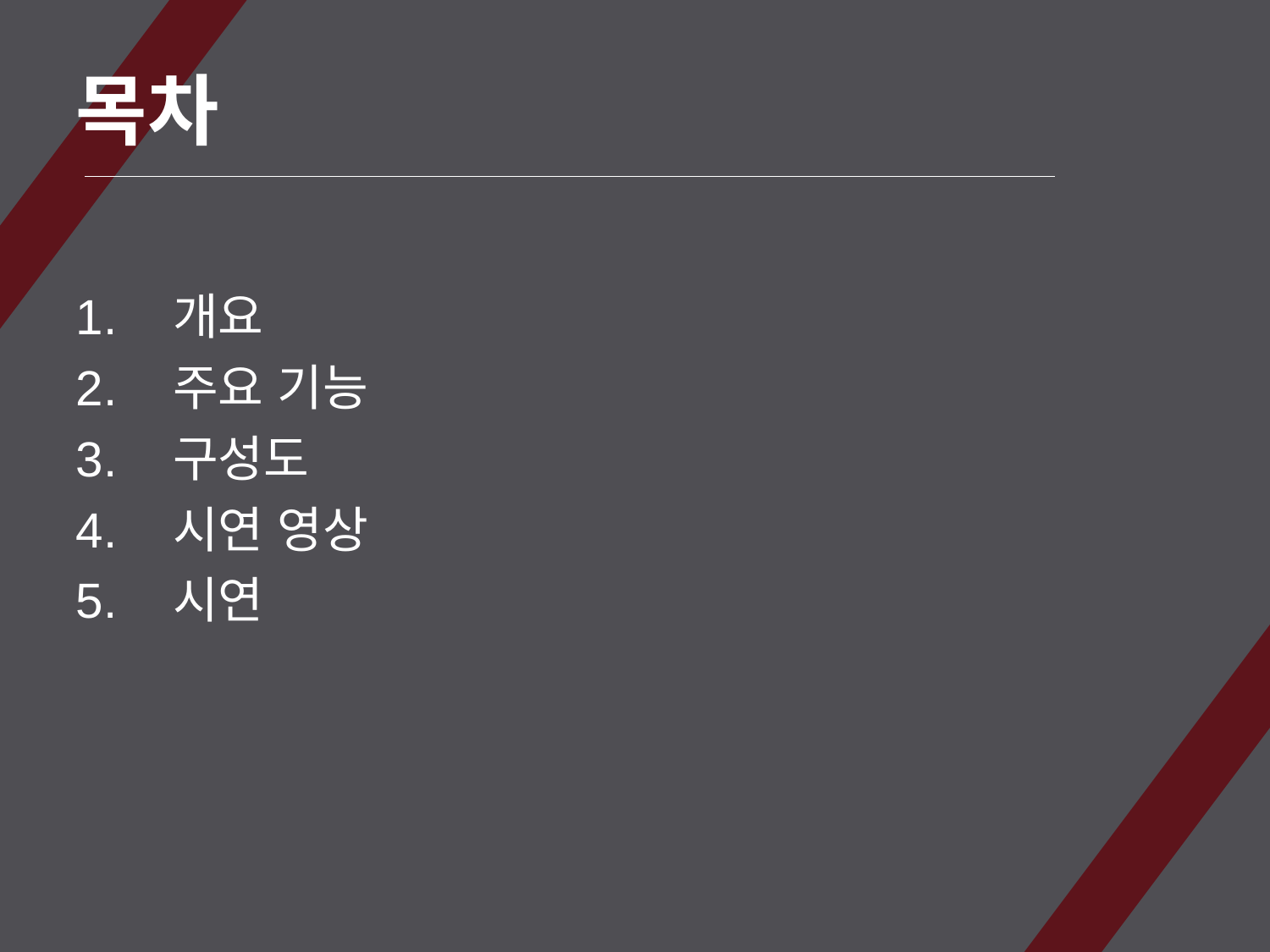

목차
 개요
 주요 기능
 구성도
 시연 영상
 시연